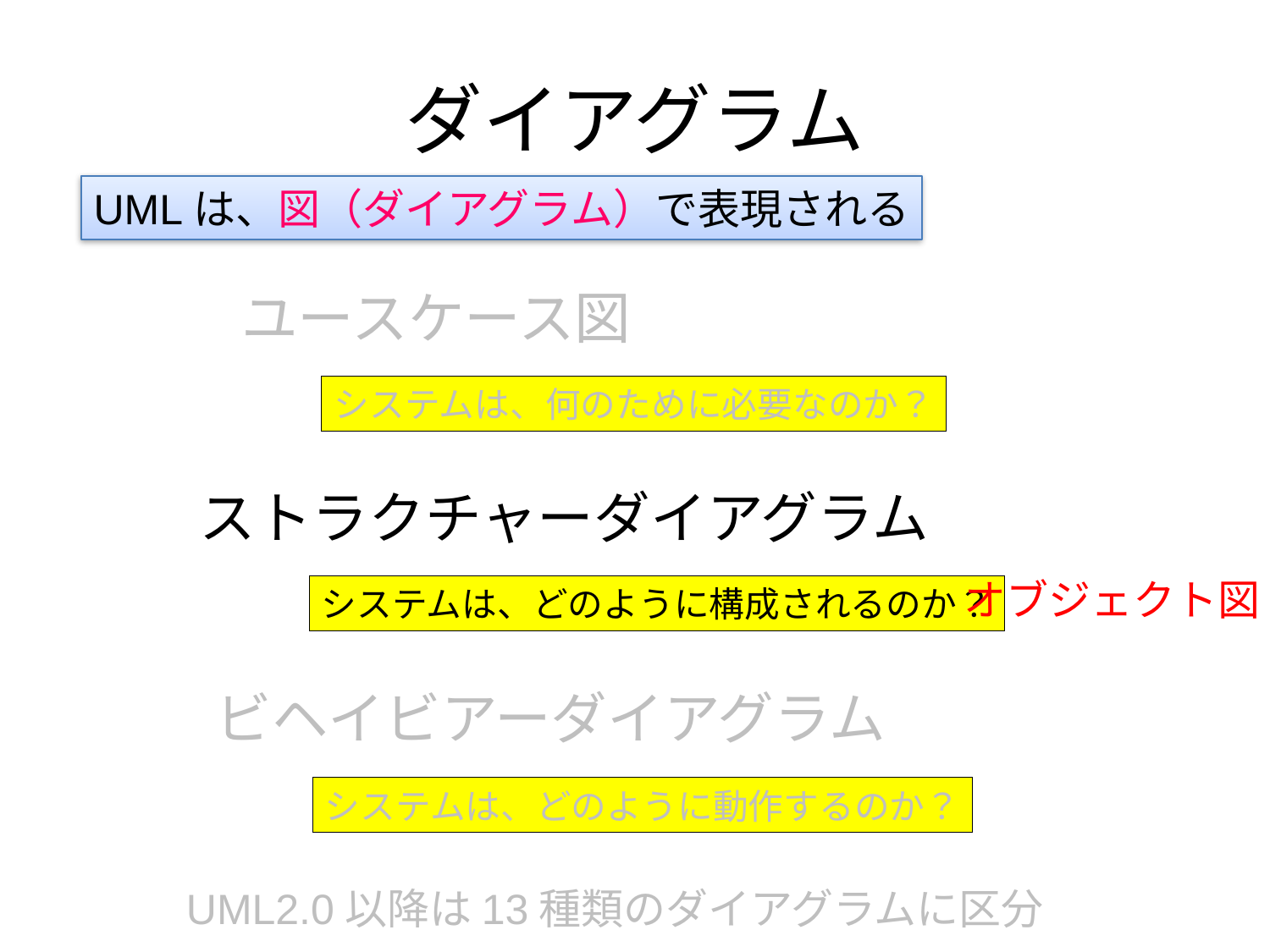

# ダイアグラム
UMLは、図（ダイアグラム）で表現される
ユースケース図
システムは、何のために必要なのか？
ストラクチャーダイアグラム
オブジェクト図
システムは、どのように構成されるのか？
ビヘイビアーダイアグラム
システムは、どのように動作するのか？
UML2.0以降は13種類のダイアグラムに区分